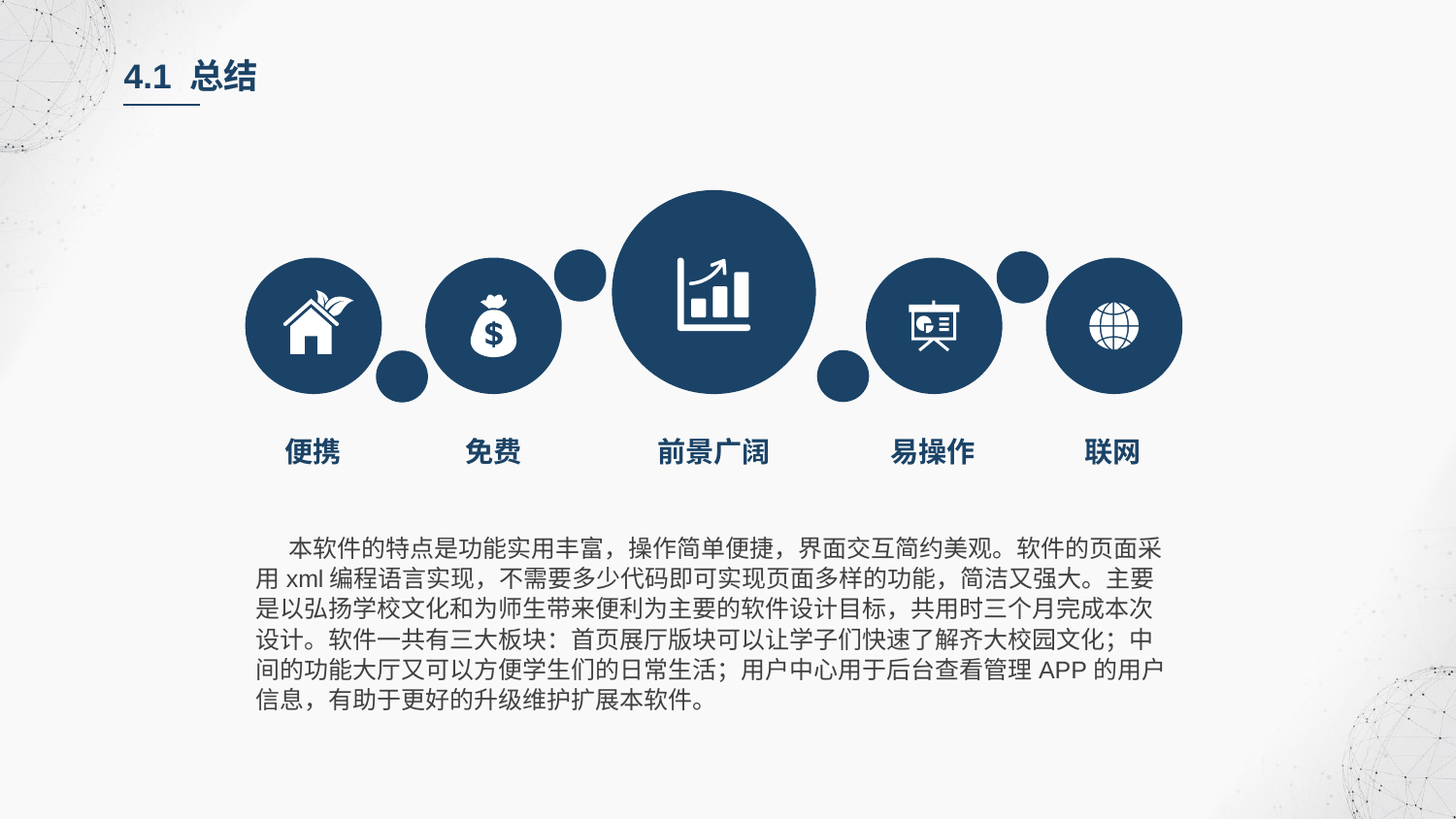

4.1 总结

便携
免费
易操作
联网
前景广阔
      本软件的特点是功能实用丰富，操作简单便捷，界面交互简约美观。软件的页面采用xml编程语言实现，不需要多少代码即可实现页面多样的功能，简洁又强大。主要是以弘扬学校文化和为师生带来便利为主要的软件设计目标，共用时三个月完成本次设计。软件一共有三大板块：首页展厅版块可以让学子们快速了解齐大校园文化；中间的功能大厅又可以方便学生们的日常生活；用户中心用于后台查看管理APP的用户信息，有助于更好的升级维护扩展本软件。